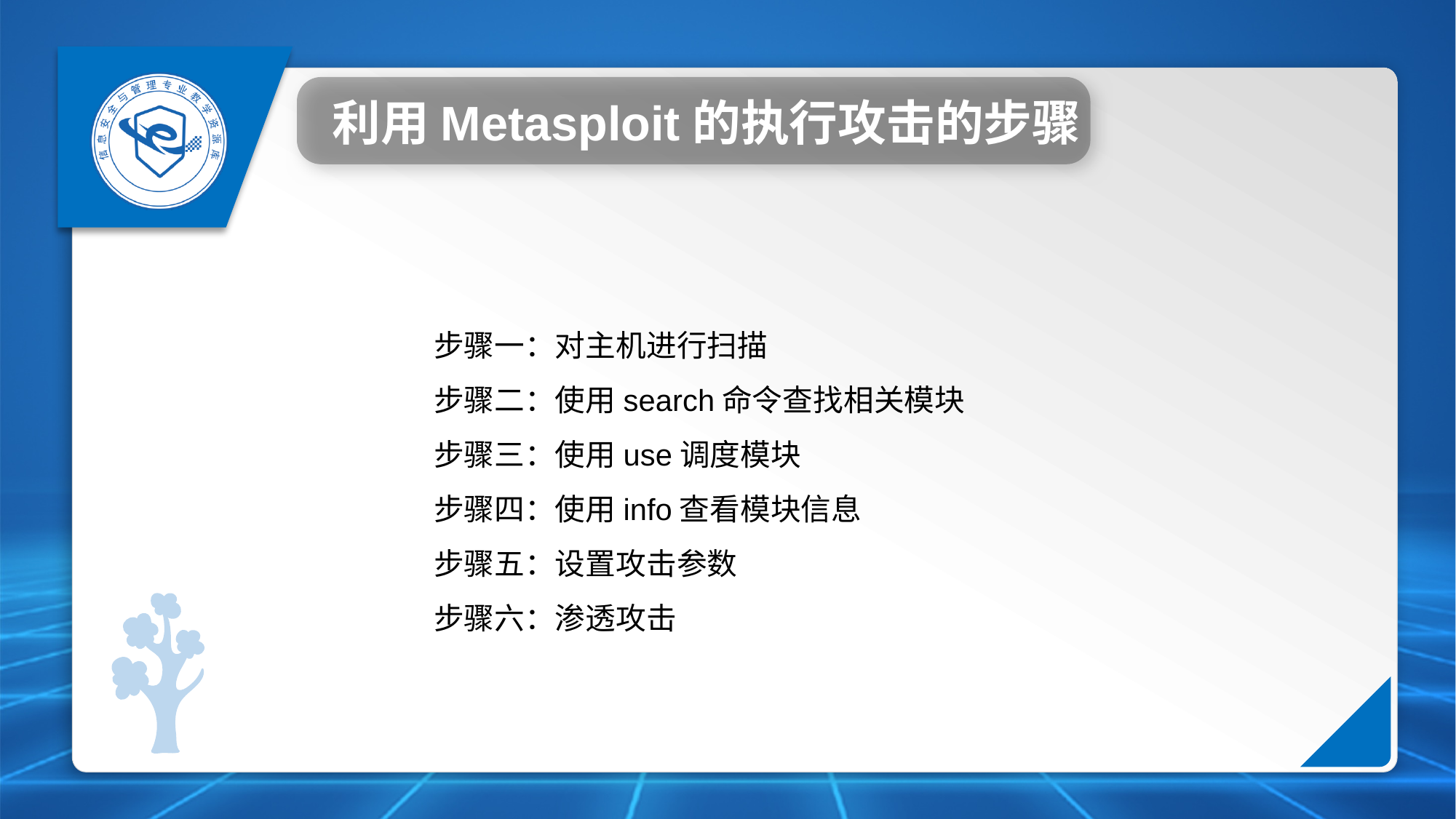

利用Metasploit的执行攻击的步骤
步骤一：对主机进行扫描
步骤二：使用search命令查找相关模块
步骤三：使用use调度模块
步骤四：使用info查看模块信息
步骤五：设置攻击参数
步骤六：渗透攻击